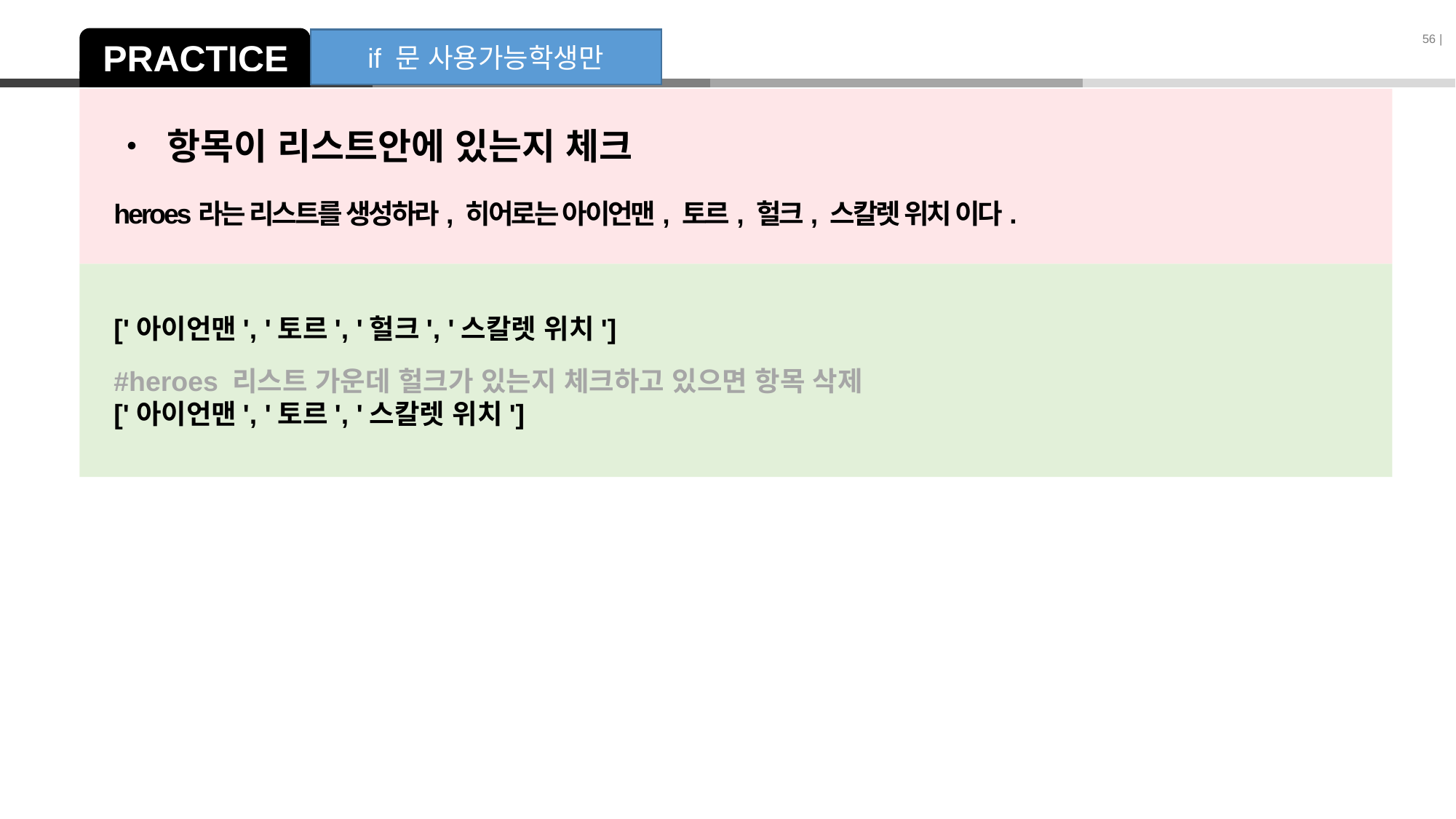

56 |

PRACTICE

if 문 사용가능학생만
• 항목이 리스트안에 있는지 체크

heroes라는 리스트를 생성하라, 히어로는 아이언맨, 토르, 헐크, 스칼렛 위치 이다.
['아이언맨', '토르', '헐크', '스칼렛 위치']

#heroes 리스트 가운데 헐크가 있는지 체크하고 있으면 항목 삭제
['아이언맨', '토르', '스칼렛 위치']